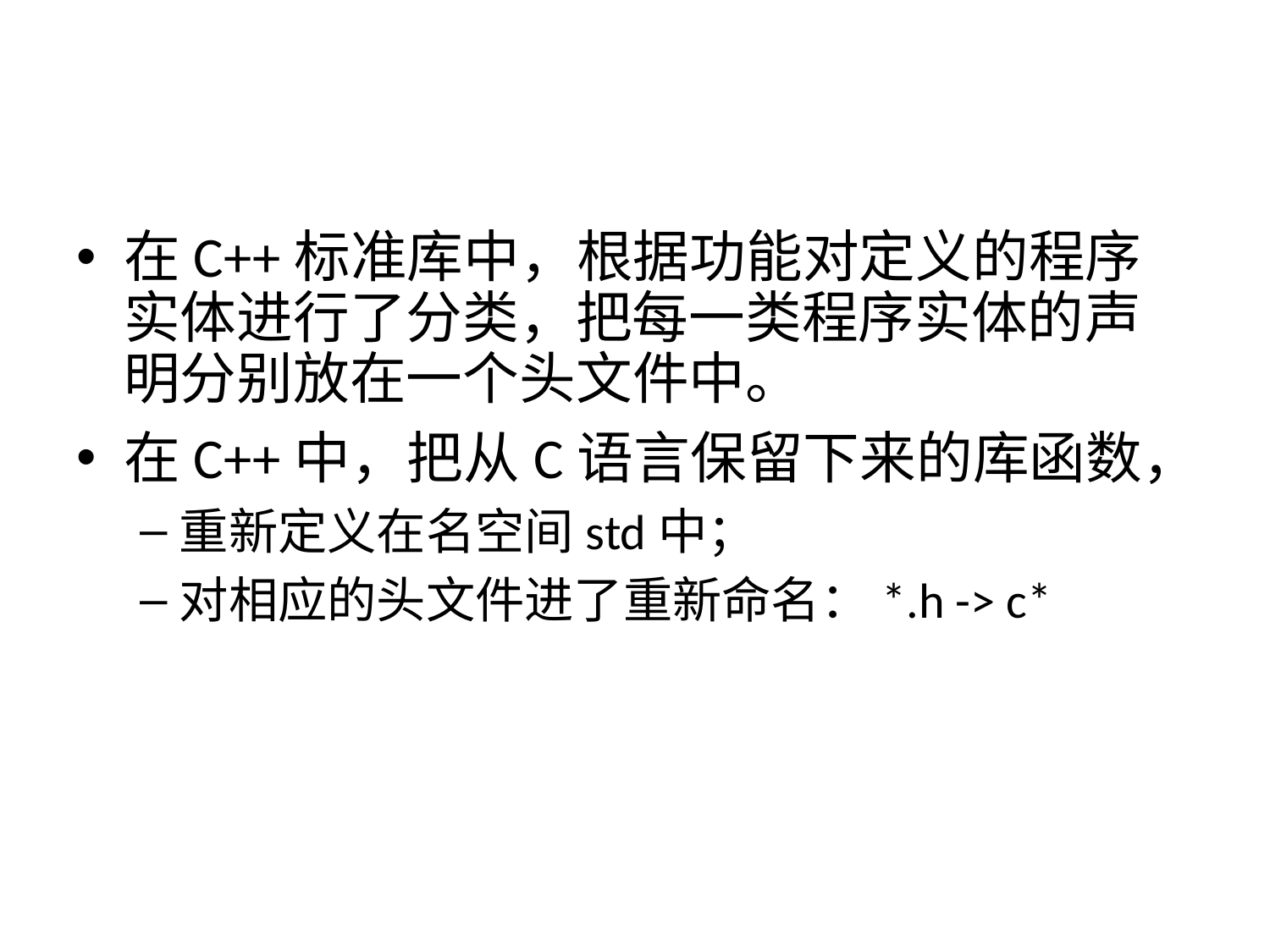

#
在C++标准库中，根据功能对定义的程序实体进行了分类，把每一类程序实体的声明分别放在一个头文件中。
在C++中，把从C语言保留下来的库函数，
重新定义在名空间std中；
对相应的头文件进了重新命名：*.h -> c*